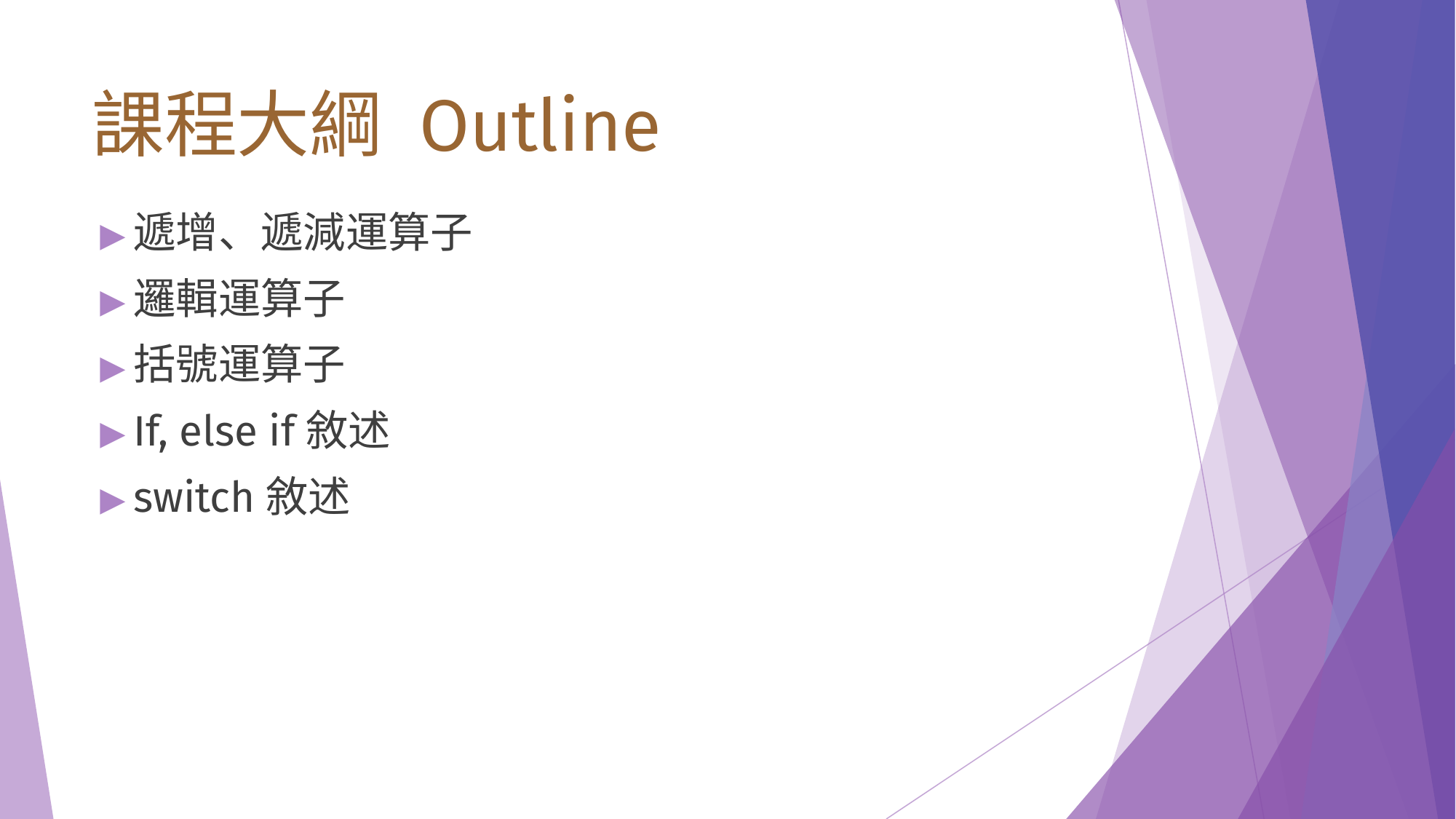

# 課程大綱 Outline
遞增、遞減運算子
邏輯運算子
括號運算子
If, else if敘述
switch敘述